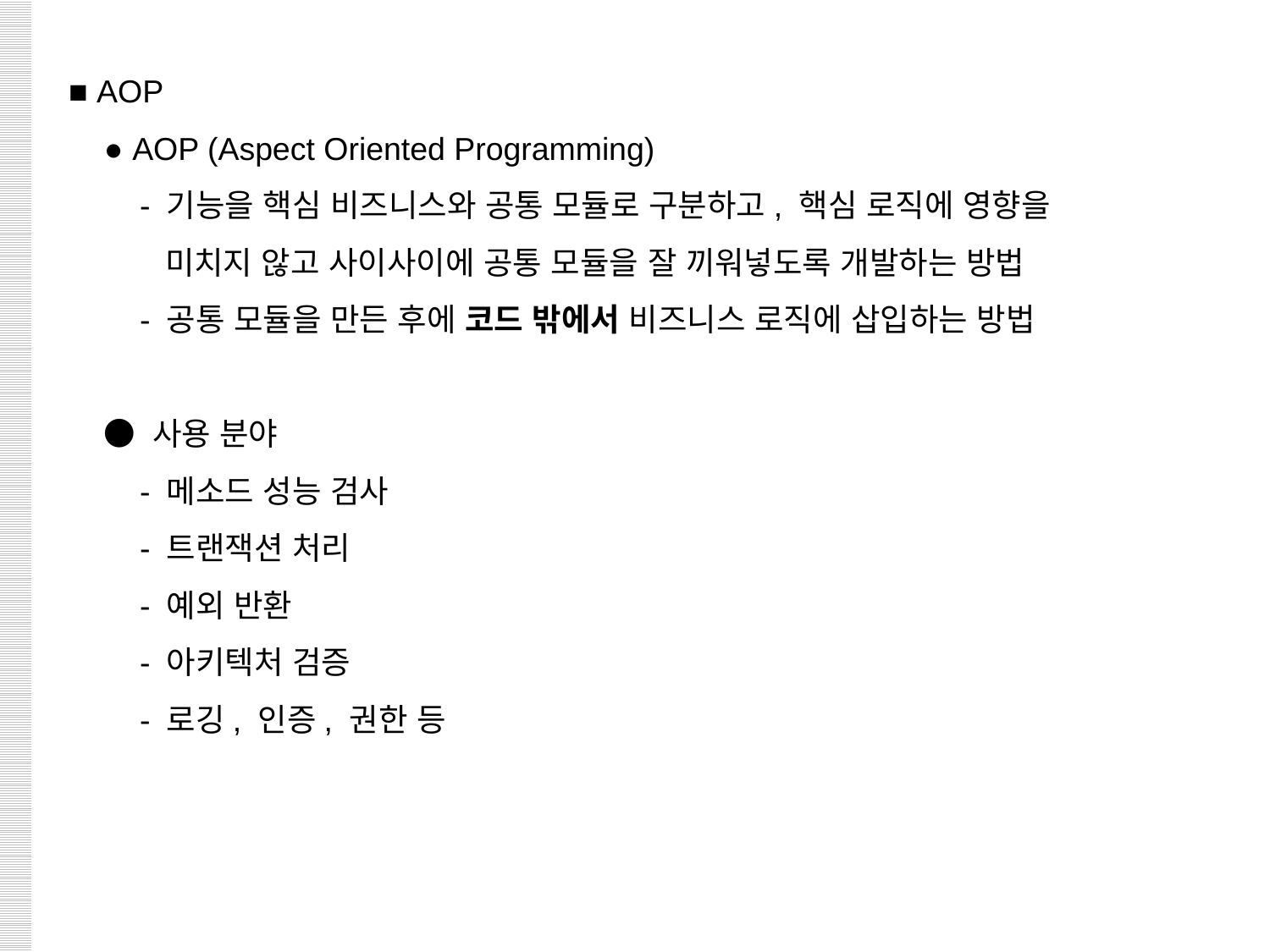

■ AOP
    ● AOP (Aspect Oriented Programming)
        - 기능을 핵심 비즈니스와 공통 모듈로 구분하고, 핵심 로직에 영향을
          미치지 않고 사이사이에 공통 모듈을 잘 끼워넣도록 개발하는 방법
        - 공통 모듈을 만든 후에 코드 밖에서 비즈니스 로직에 삽입하는 방법

    ● 사용 분야
        - 메소드 성능 검사
        - 트랜잭션 처리
        - 예외 반환
        - 아키텍처 검증
        - 로깅, 인증, 권한 등